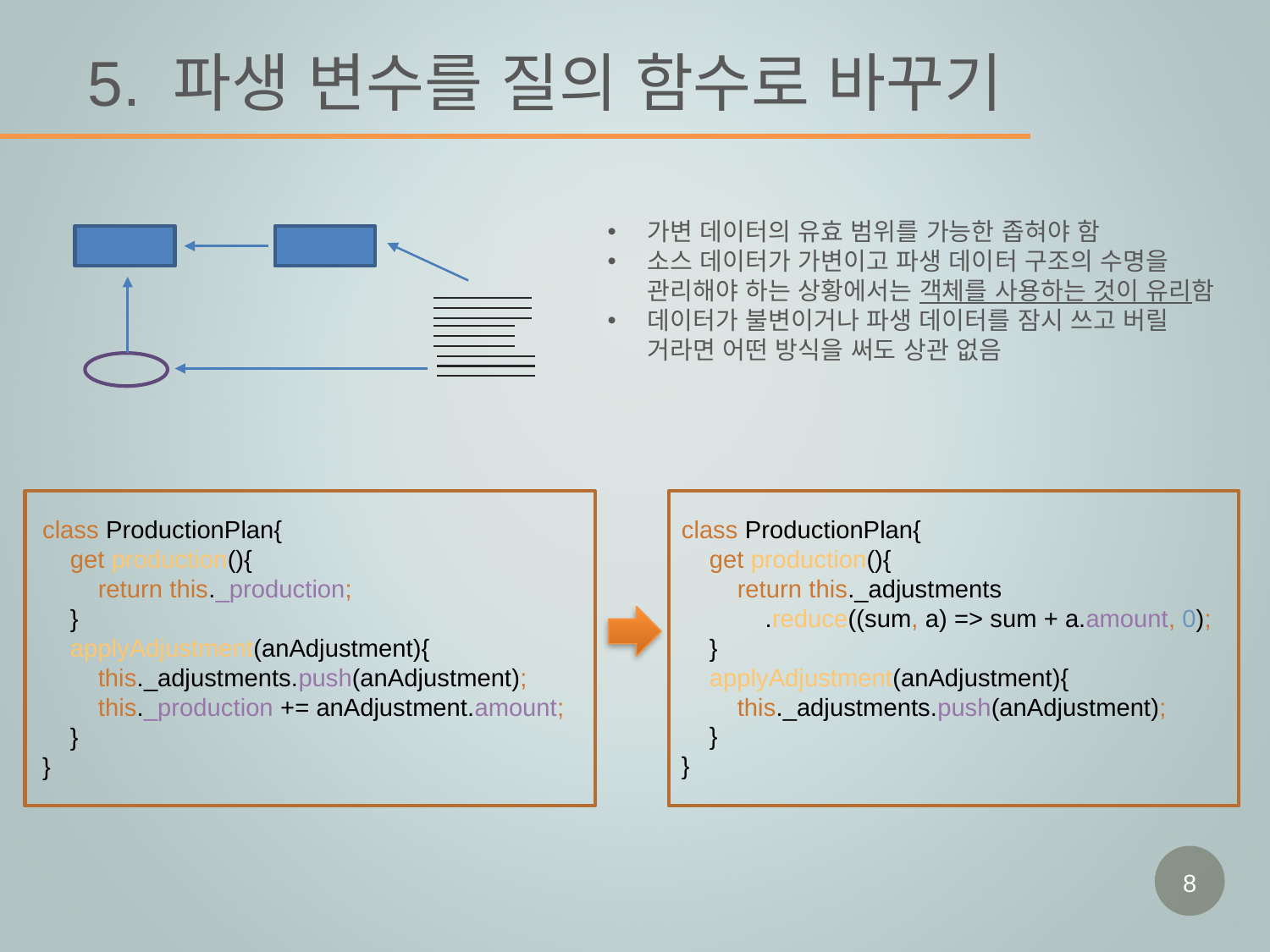

# 5. 파생 변수를 질의 함수로 바꾸기
가변 데이터의 유효 범위를 가능한 좁혀야 함
소스 데이터가 가변이고 파생 데이터 구조의 수명을 관리해야 하는 상황에서는 객체를 사용하는 것이 유리함
데이터가 불변이거나 파생 데이터를 잠시 쓰고 버릴 거라면 어떤 방식을 써도 상관 없음

class ProductionPlan{
    get production(){
        return this._adjustments
            .reduce((sum, a) => sum + a.amount, 0);
    }
    applyAdjustment(anAdjustment){
        this._adjustments.push(anAdjustment);
    }
}
class ProductionPlan{
    get production(){
        return this._production;
    }
    applyAdjustment(anAdjustment){
        this._adjustments.push(anAdjustment);
        this._production += anAdjustment.amount;
    }
}